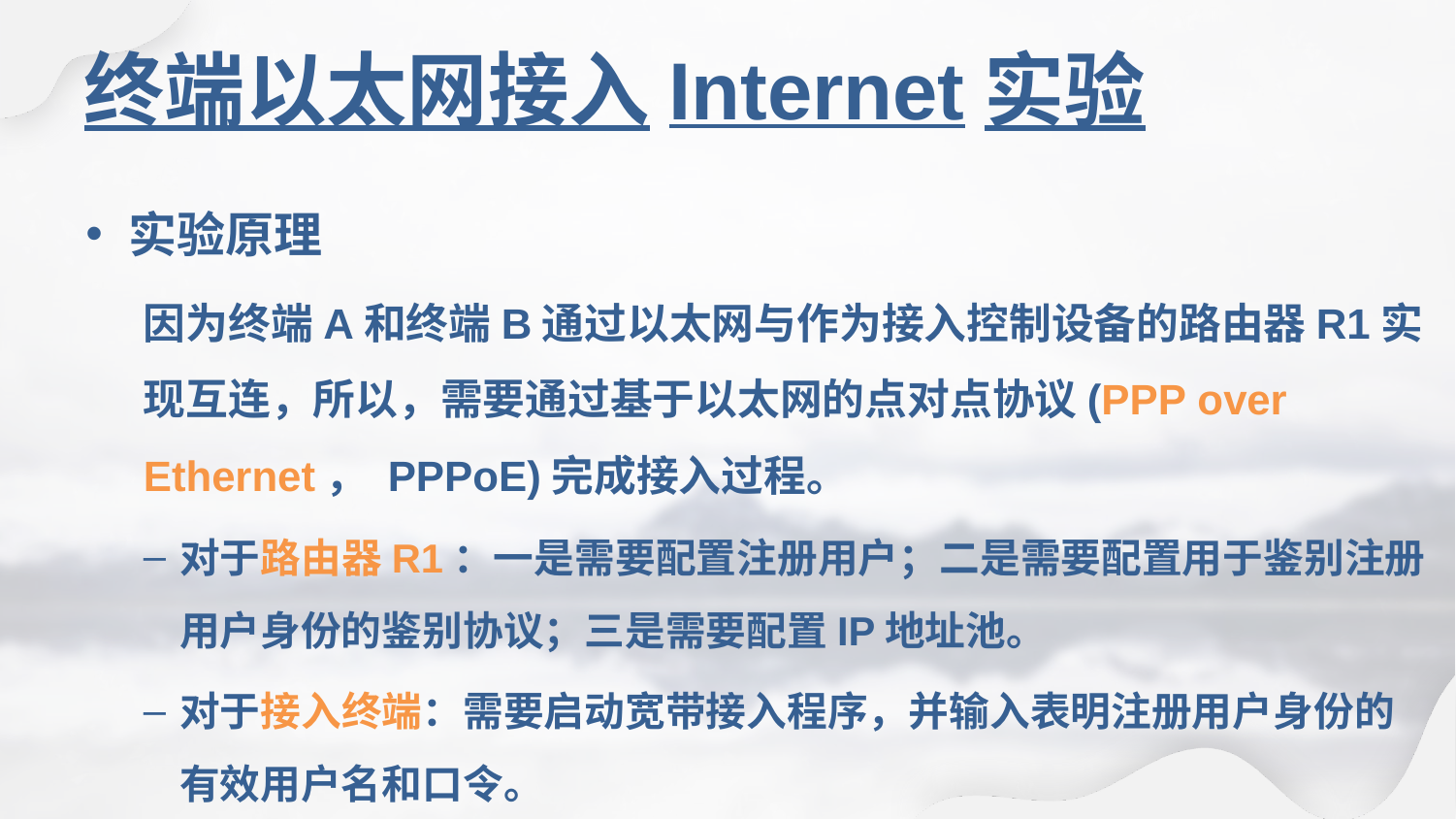

# 终端以太网接入Internet实验
实验原理
因为终端A和终端B通过以太网与作为接入控制设备的路由器R1实现互连，所以，需要通过基于以太网的点对点协议(PPP over Ethernet， PPPoE)完成接入过程。
对于路由器R1：一是需要配置注册用户；二是需要配置用于鉴别注册用户身份的鉴别协议；三是需要配置IP地址池。
对于接入终端：需要启动宽带接入程序，并输入表明注册用户身份的有效用户名和口令。